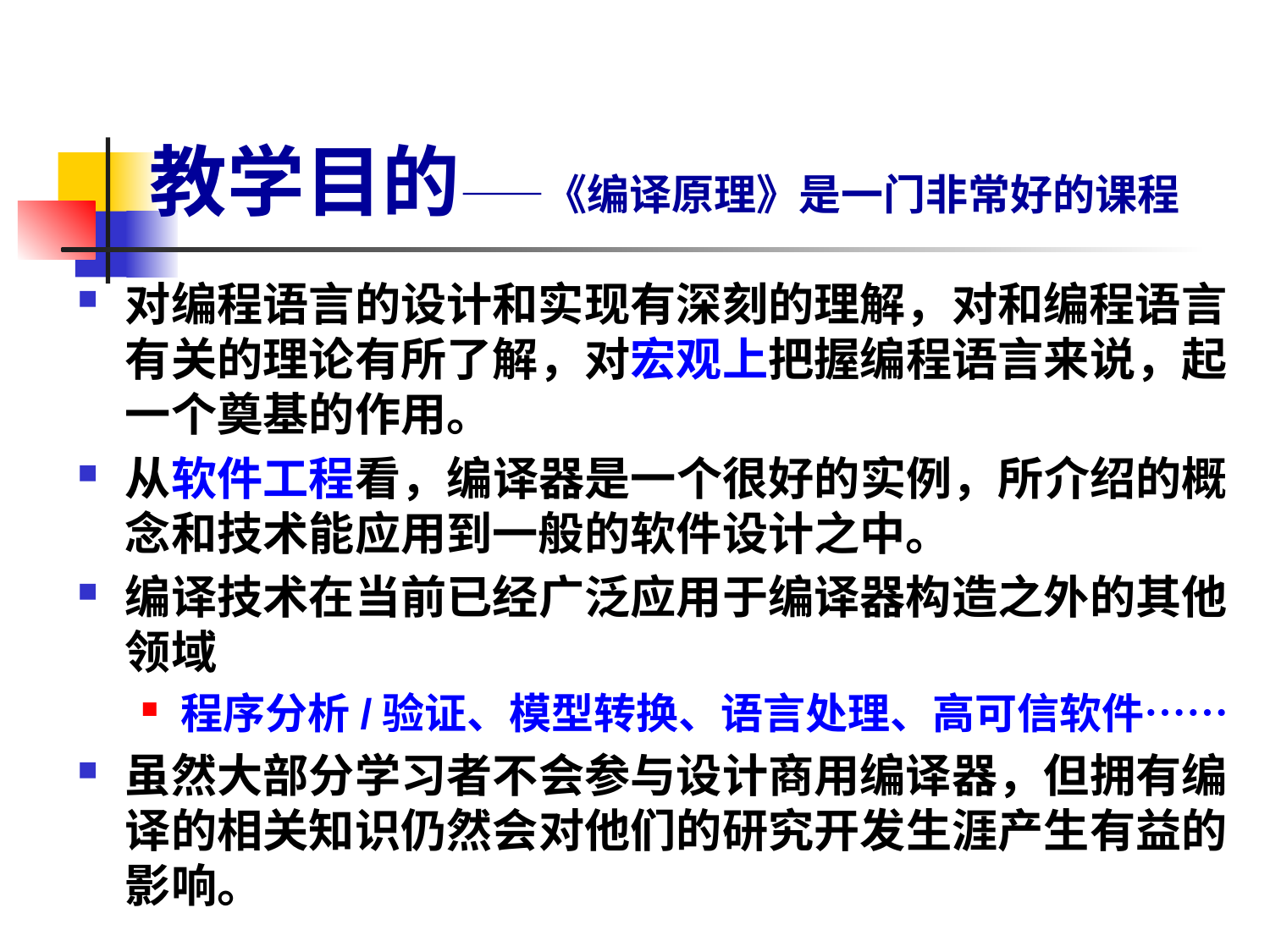

# 教学目的——《编译原理》是一门非常好的课程
对编程语言的设计和实现有深刻的理解，对和编程语言有关的理论有所了解，对宏观上把握编程语言来说，起一个奠基的作用。
从软件工程看，编译器是一个很好的实例，所介绍的概念和技术能应用到一般的软件设计之中。
编译技术在当前已经广泛应用于编译器构造之外的其他领域
程序分析/验证、模型转换、语言处理、高可信软件……
虽然大部分学习者不会参与设计商用编译器，但拥有编译的相关知识仍然会对他们的研究开发生涯产生有益的影响。